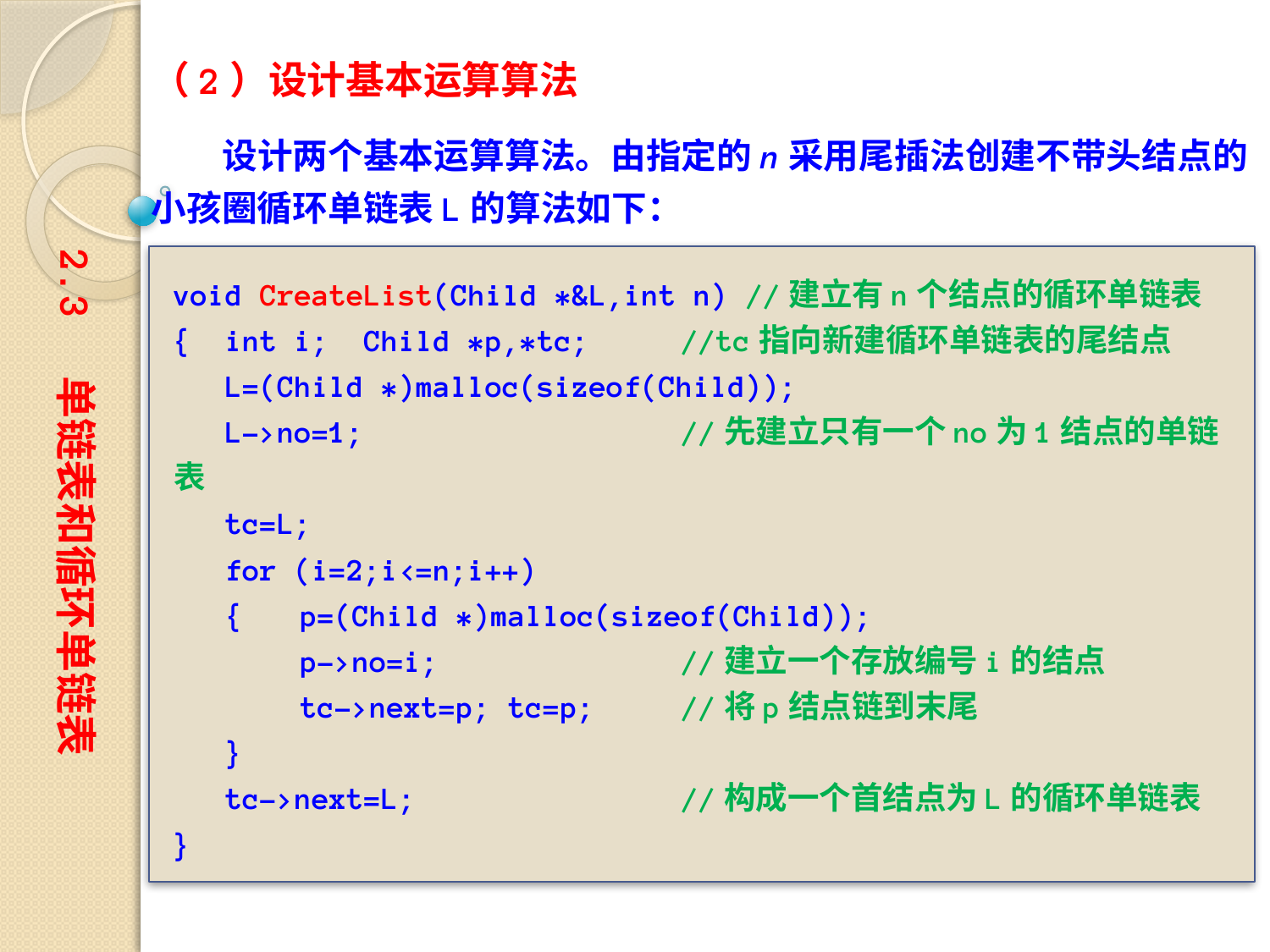

（2）设计基本运算算法
　　设计两个基本运算算法。由指定的n采用尾插法创建不带头结点的小孩圈循环单链表L的算法如下：
2.3  单链表和循环单链表
void CreateList(Child *&L,int n) //建立有n个结点的循环单链表
{  int i;  Child *p,*tc;	//tc指向新建循环单链表的尾结点
   L=(Child *)malloc(sizeof(Child));
   L->no=1;			//先建立只有一个no为1结点的单链表
   tc=L;
   for (i=2;i<=n;i++)
   {	p=(Child *)malloc(sizeof(Child));
	p->no=i;		//建立一个存放编号i的结点
	tc->next=p; tc=p;	//将p结点链到末尾
   }
   tc->next=L;			//构成一个首结点为L的循环单链表
}